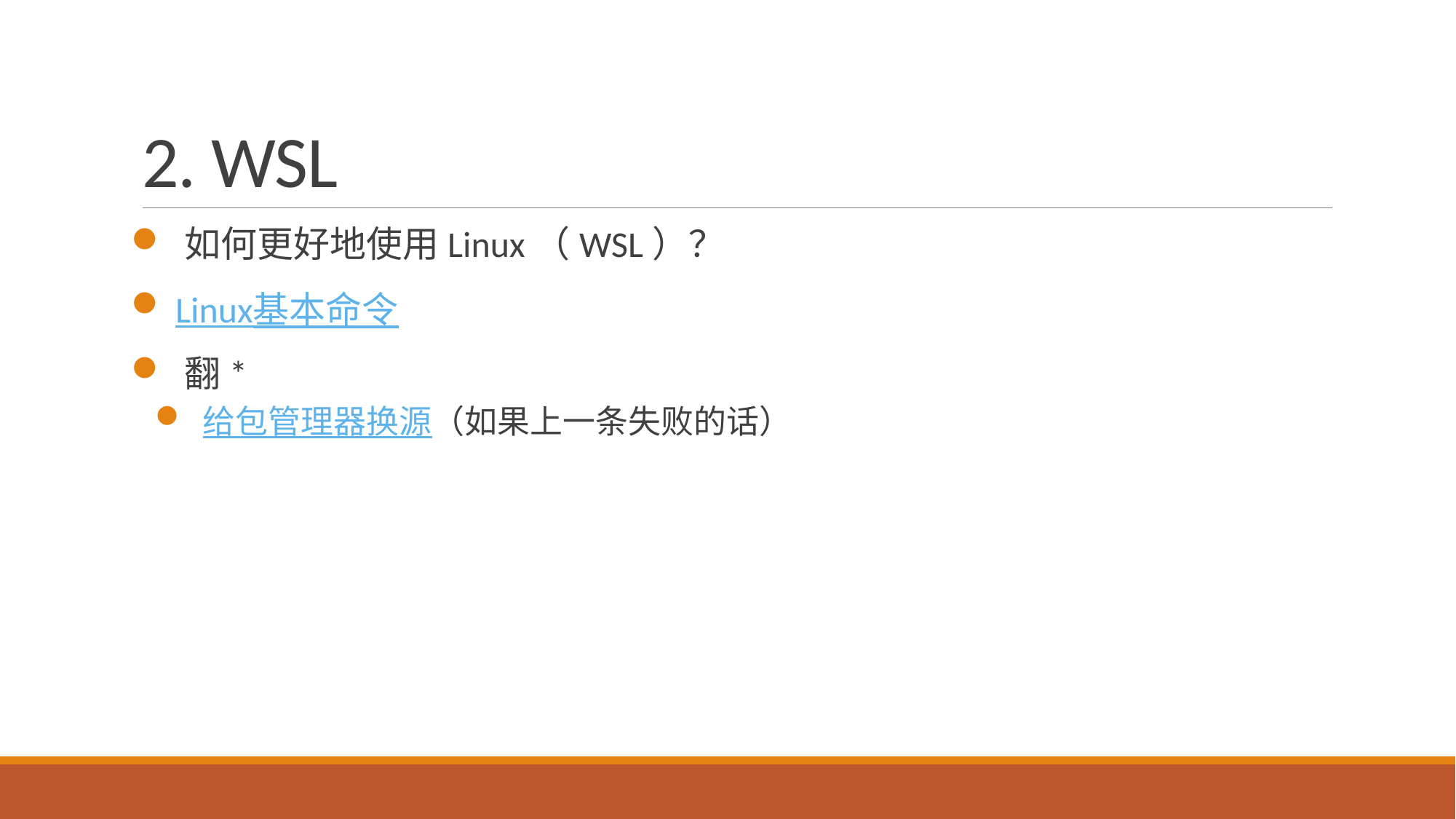

# 2. WSL
 如何更好地使用Linux（WSL）？
 Linux基本命令
 翻*
 给包管理器换源（如果上一条失败的话）